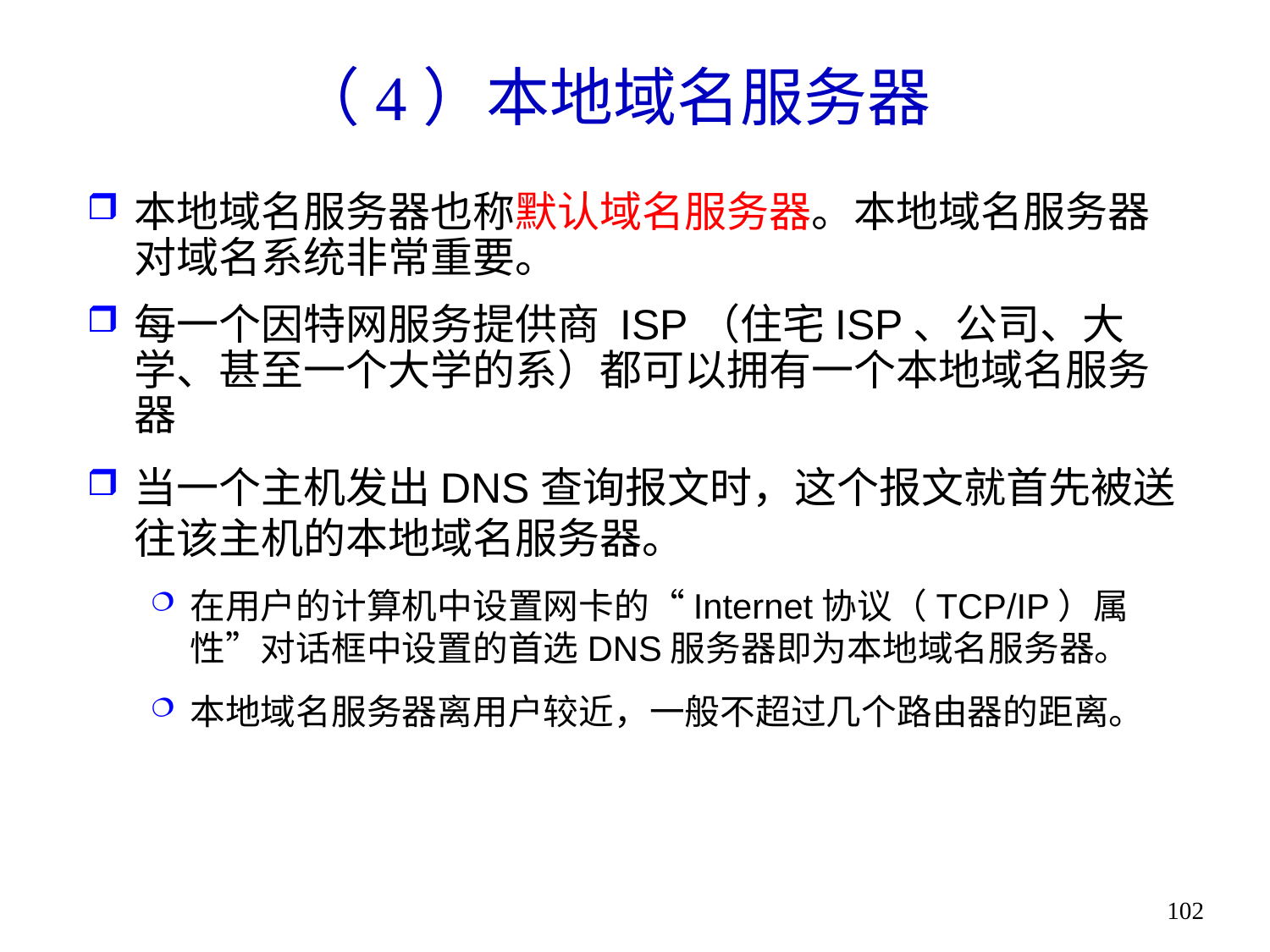

# （4）本地域名服务器
本地域名服务器也称默认域名服务器。本地域名服务器对域名系统非常重要。
每一个因特网服务提供商 ISP（住宅ISP、公司、大学、甚至一个大学的系）都可以拥有一个本地域名服务器
当一个主机发出DNS查询报文时，这个报文就首先被送往该主机的本地域名服务器。
在用户的计算机中设置网卡的“Internet协议（TCP/IP）属性”对话框中设置的首选DNS服务器即为本地域名服务器。
本地域名服务器离用户较近，一般不超过几个路由器的距离。
102